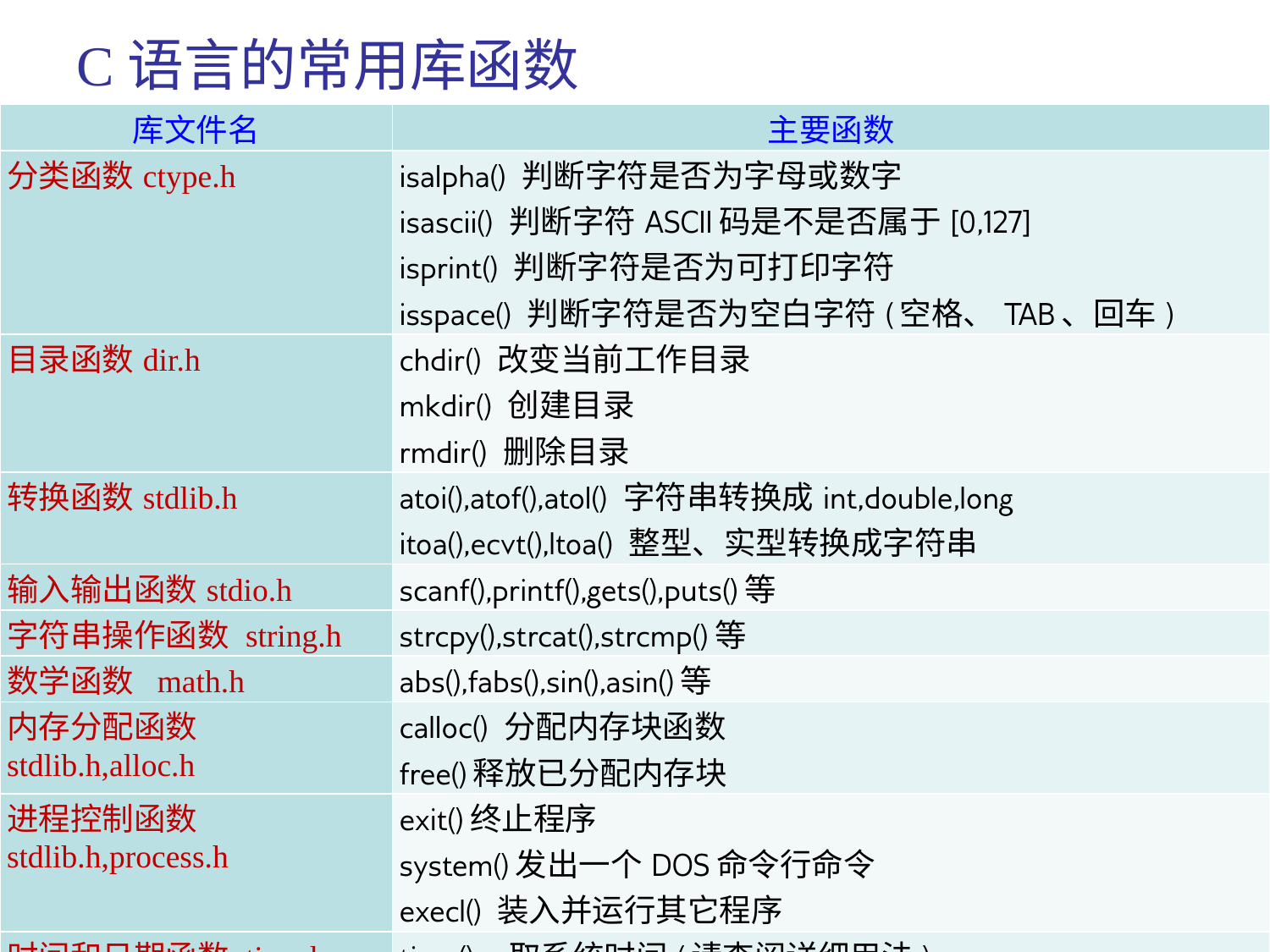

C语言的常用库函数
| 库文件名 | 主要函数 |
| --- | --- |
| 分类函数ctype.h | isalpha() 判断字符是否为字母或数字 isascii() 判断字符ASCII码是不是否属于[0,127] isprint() 判断字符是否为可打印字符 isspace() 判断字符是否为空白字符(空格、TAB、回车) |
| 目录函数dir.h | chdir() 改变当前工作目录 mkdir() 创建目录 rmdir() 删除目录 |
| 转换函数stdlib.h | atoi(),atof(),atol() 字符串转换成int,double,long itoa(),ecvt(),ltoa() 整型、实型转换成字符串 |
| 输入输出函数stdio.h | scanf(),printf(),gets(),puts()等 |
| 字符串操作函数 string.h | strcpy(),strcat(),strcmp()等 |
| 数学函数 math.h | abs(),fabs(),sin(),asin()等 |
| 内存分配函数 stdlib.h,alloc.h | calloc() 分配内存块函数 free()释放已分配内存块 |
| 进程控制函数 stdlib.h,process.h | exit()终止程序 system()发出一个DOS命令行命令 execl() 装入并运行其它程序 |
| 时间和日期函数 time.h | time() 取系统时间(请查阅详细用法) stime() 设置系统时间 |
| 其它函数 | sleep(n) gcc内核表示程序延时n秒 Sleep(n) VC中表示程序延时n毫秒 |
2023/11/13
王化雨 whuayu000@163.com 13306442222
18/23